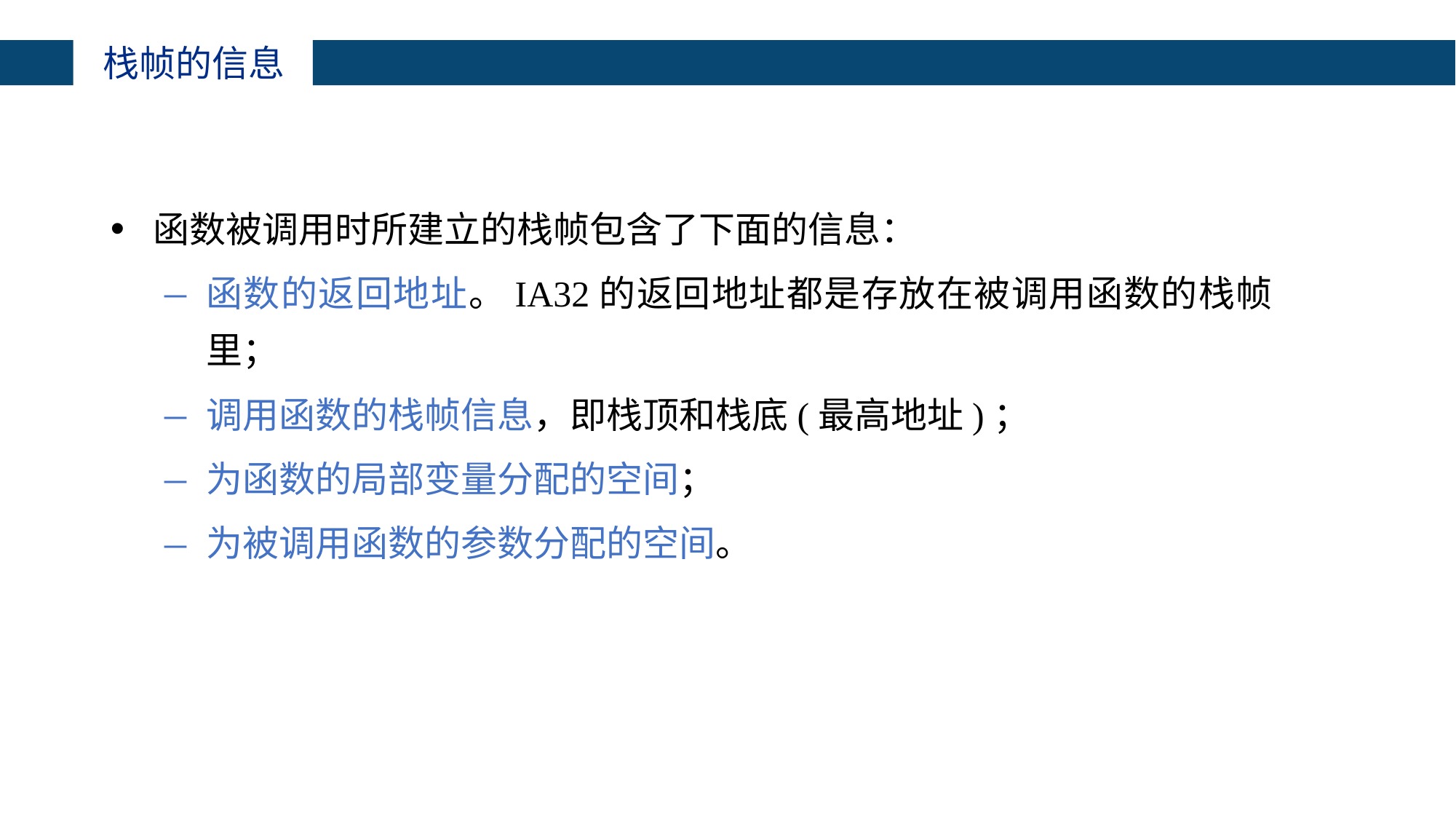

栈帧的信息

函数被调用时所建立的栈帧包含了下面的信息：
函数的返回地址。IA32的返回地址都是存放在被调用函数的栈帧里；
调用函数的栈帧信息，即栈顶和栈底(最高地址)；
为函数的局部变量分配的空间；
为被调用函数的参数分配的空间。